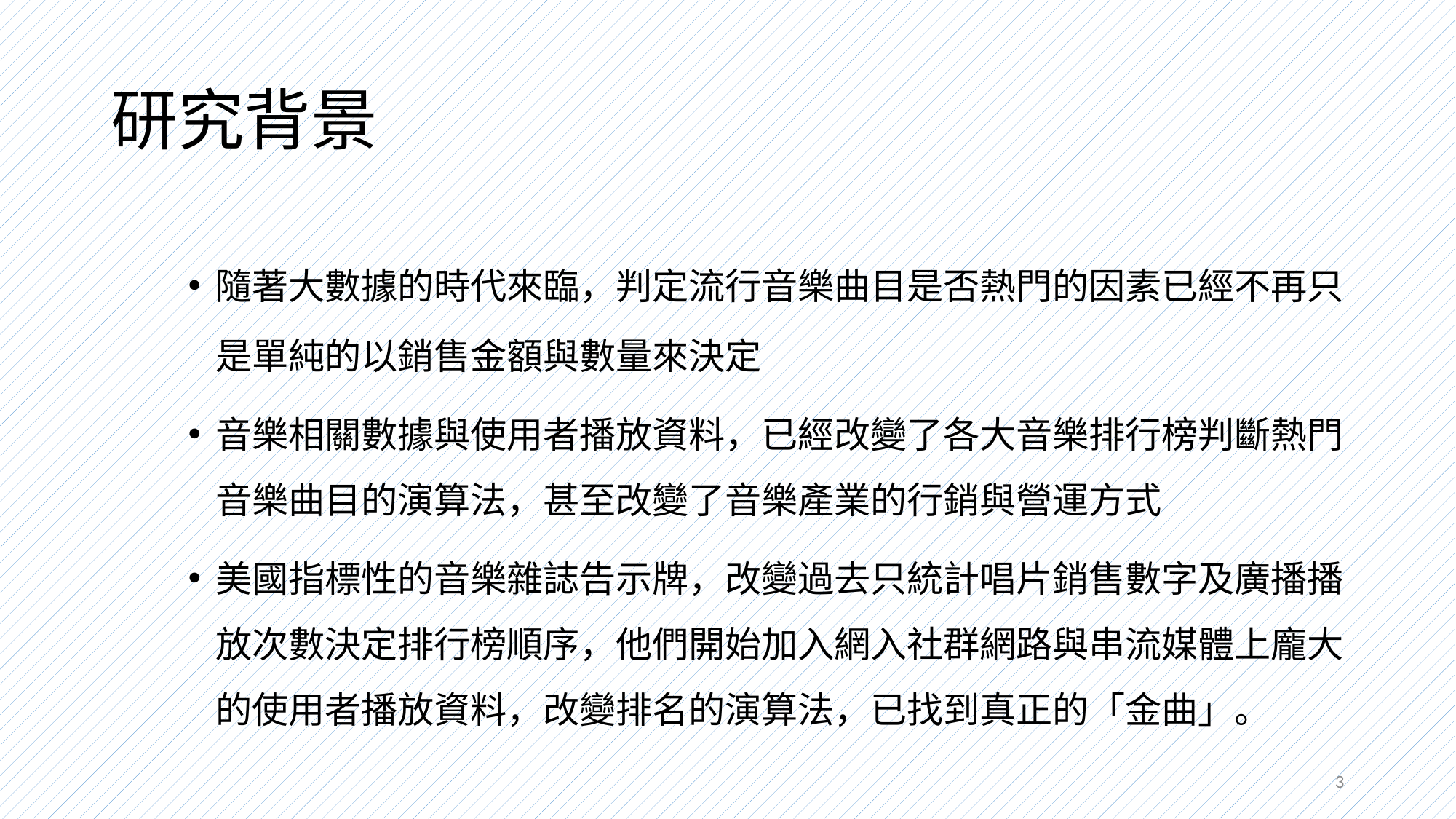

# 研究背景
隨著大數據的時代來臨，判定流行音樂曲目是否熱門的因素已經不再只是單純的以銷售金額與數量來決定
音樂相關數據與使用者播放資料，已經改變了各大音樂排行榜判斷熱門音樂曲目的演算法，甚至改變了音樂產業的行銷與營運方式
美國指標性的音樂雜誌告示牌，改變過去只統計唱片銷售數字及廣播播放次數決定排行榜順序，他們開始加入網入社群網路與串流媒體上龐大的使用者播放資料，改變排名的演算法，已找到真正的「金曲」。
3